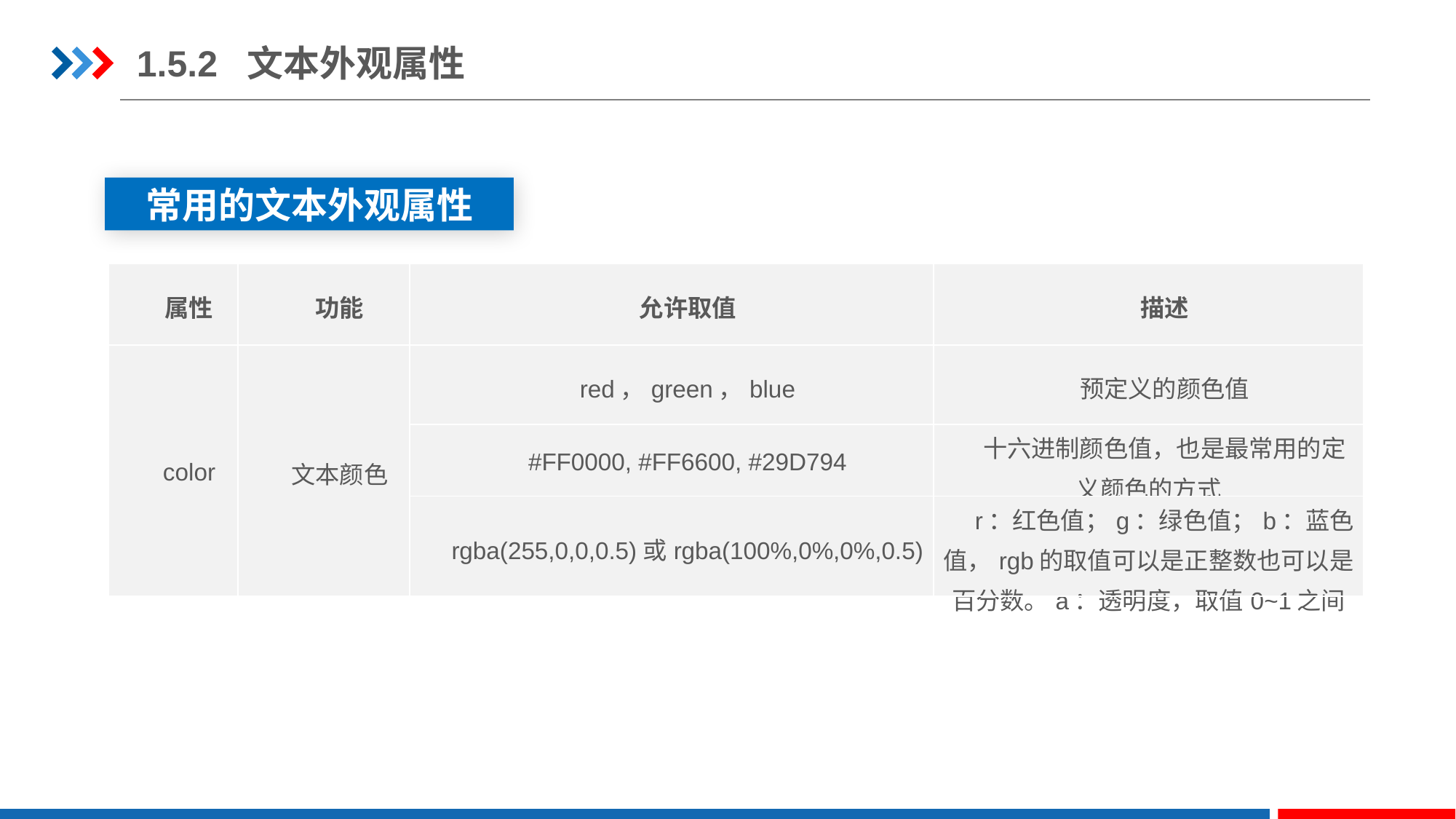

1.5.2  文本外观属性
常用的文本外观属性
| 属性 | 功能 | 允许取值 | 描述 |
| --- | --- | --- | --- |
| color | 文本颜色 | red，green，blue | 预定义的颜色值 |
|  |  | #FF0000, #FF6600, #29D794 | 十六进制颜色值，也是最常用的定义颜色的方式 |
|  |  | rgba(255,0,0,0.5)或rgba(100%,0%,0%,0.5) | r：红色值；g：绿色值；b：蓝色值，rgb的取值可以是正整数也可以是百分数。a：透明度，取值0~1之间 |